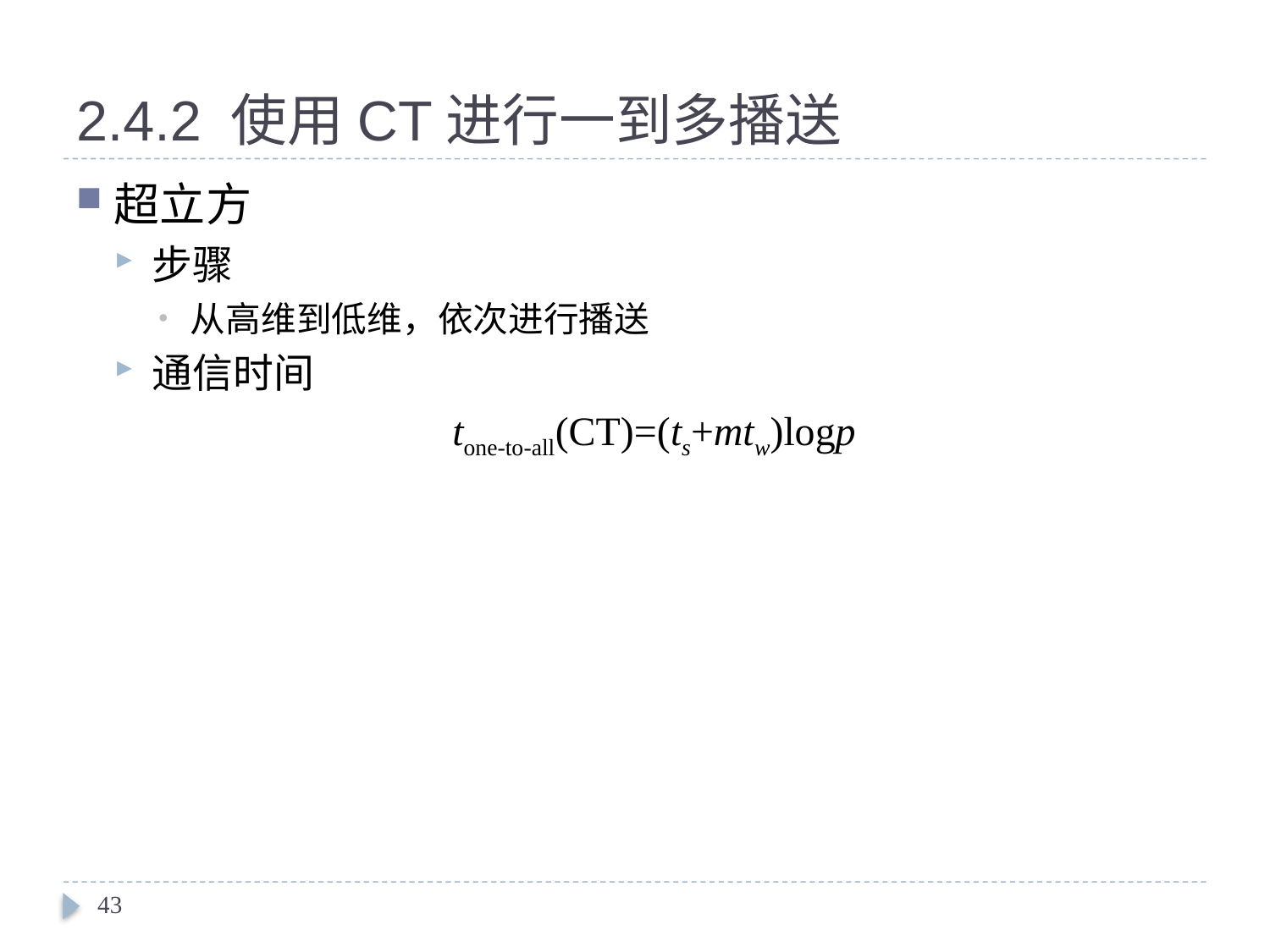

# 2.4.2 使用CT进行一到多播送
超立方
步骤
从高维到低维，依次进行播送
通信时间
tone-to-all(CT)=(ts+mtw)logp
43